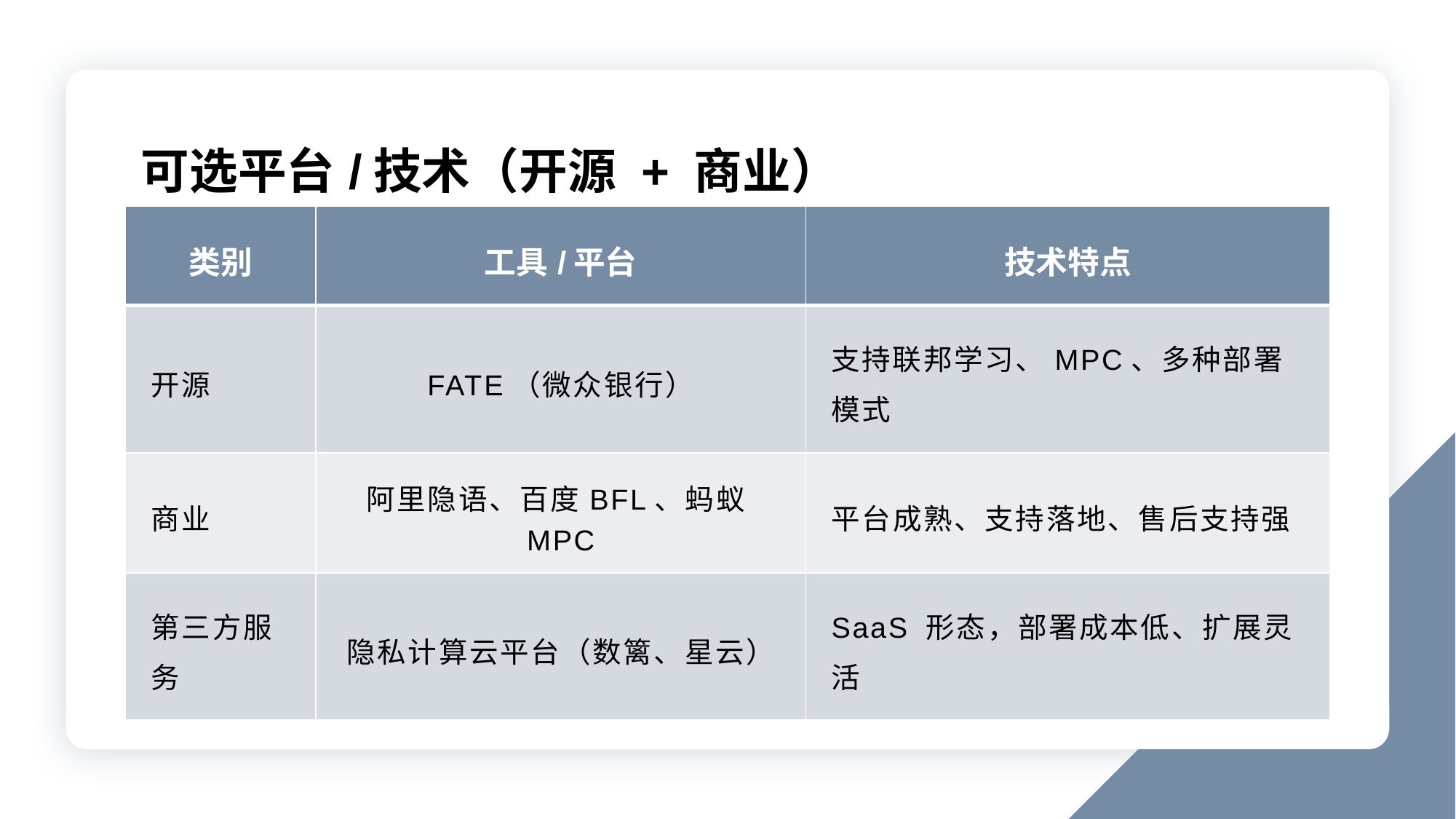

#
可选平台/技术（开源 + 商业）
| 类别 | 工具/平台 | 技术特点 |
| --- | --- | --- |
| 开源 | FATE（微众银行） | 支持联邦学习、MPC、多种部署模式 |
| 商业 | 阿里隐语、百度BFL、蚂蚁MPC | 平台成熟、支持落地、售后支持强 |
| 第三方服务 | 隐私计算云平台（数篱、星云） | SaaS 形态，部署成本低、扩展灵活 |